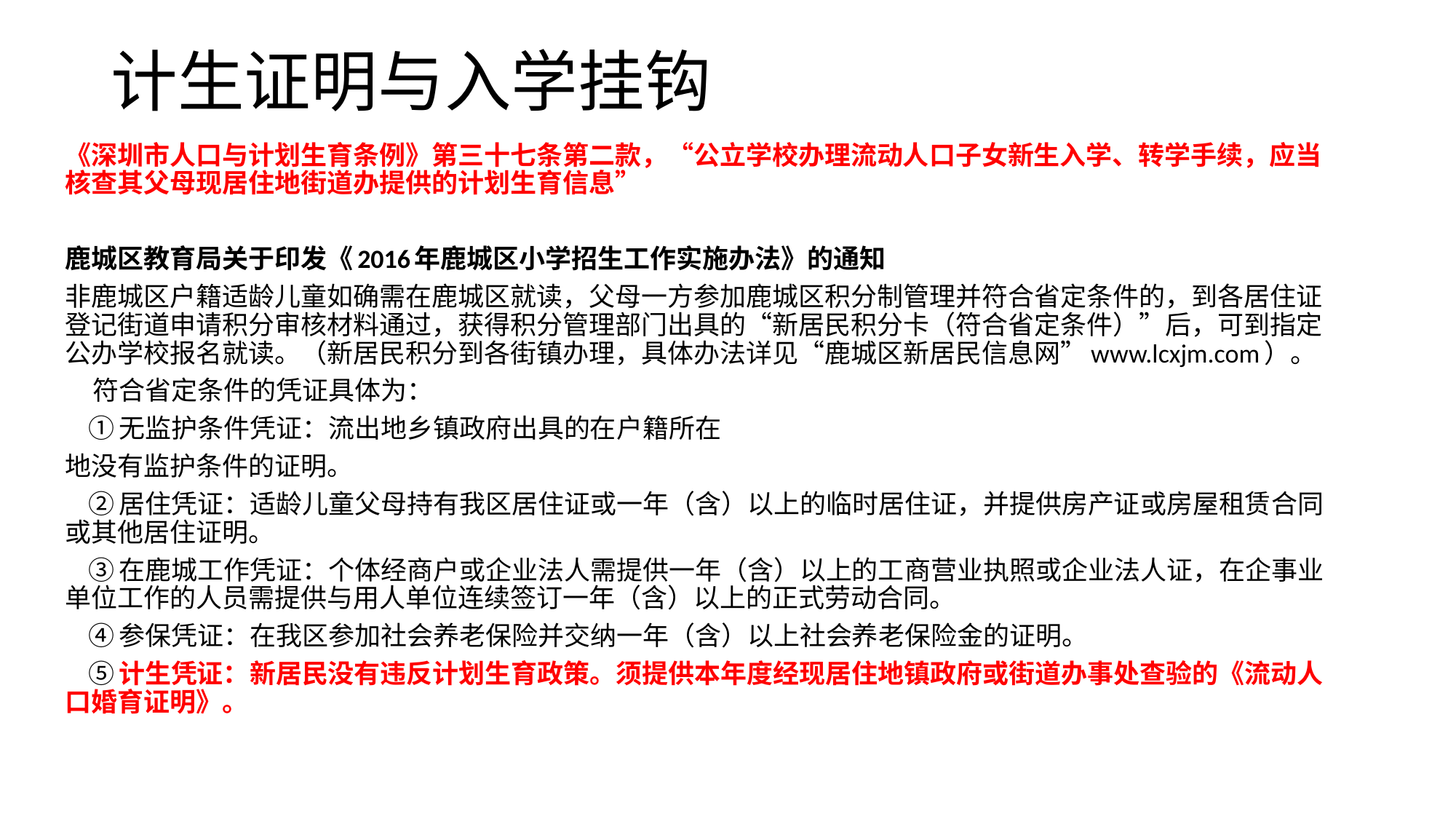

# 计生证明与入学挂钩
《深圳市人口与计划生育条例》第三十七条第二款，“公立学校办理流动人口子女新生入学、转学手续，应当核查其父母现居住地街道办提供的计划生育信息”

鹿城区教育局关于印发《2016年鹿城区小学招生工作实施办法》的通知
非鹿城区户籍适龄儿童如确需在鹿城区就读，父母一方参加鹿城区积分制管理并符合省定条件的，到各居住证登记街道申请积分审核材料通过，获得积分管理部门出具的“新居民积分卡（符合省定条件）”后，可到指定公办学校报名就读。（新居民积分到各街镇办理，具体办法详见“鹿城区新居民信息网”www.lcxjm.com）。
    符合省定条件的凭证具体为：
    ①无监护条件凭证：流出地乡镇政府出具的在户籍所在
地没有监护条件的证明。
    ②居住凭证：适龄儿童父母持有我区居住证或一年（含）以上的临时居住证，并提供房产证或房屋租赁合同或其他居住证明。
    ③在鹿城工作凭证：个体经商户或企业法人需提供一年（含）以上的工商营业执照或企业法人证，在企事业单位工作的人员需提供与用人单位连续签订一年（含）以上的正式劳动合同。
    ④参保凭证：在我区参加社会养老保险并交纳一年（含）以上社会养老保险金的证明。
    ⑤计生凭证：新居民没有违反计划生育政策。须提供本年度经现居住地镇政府或街道办事处查验的《流动人口婚育证明》。